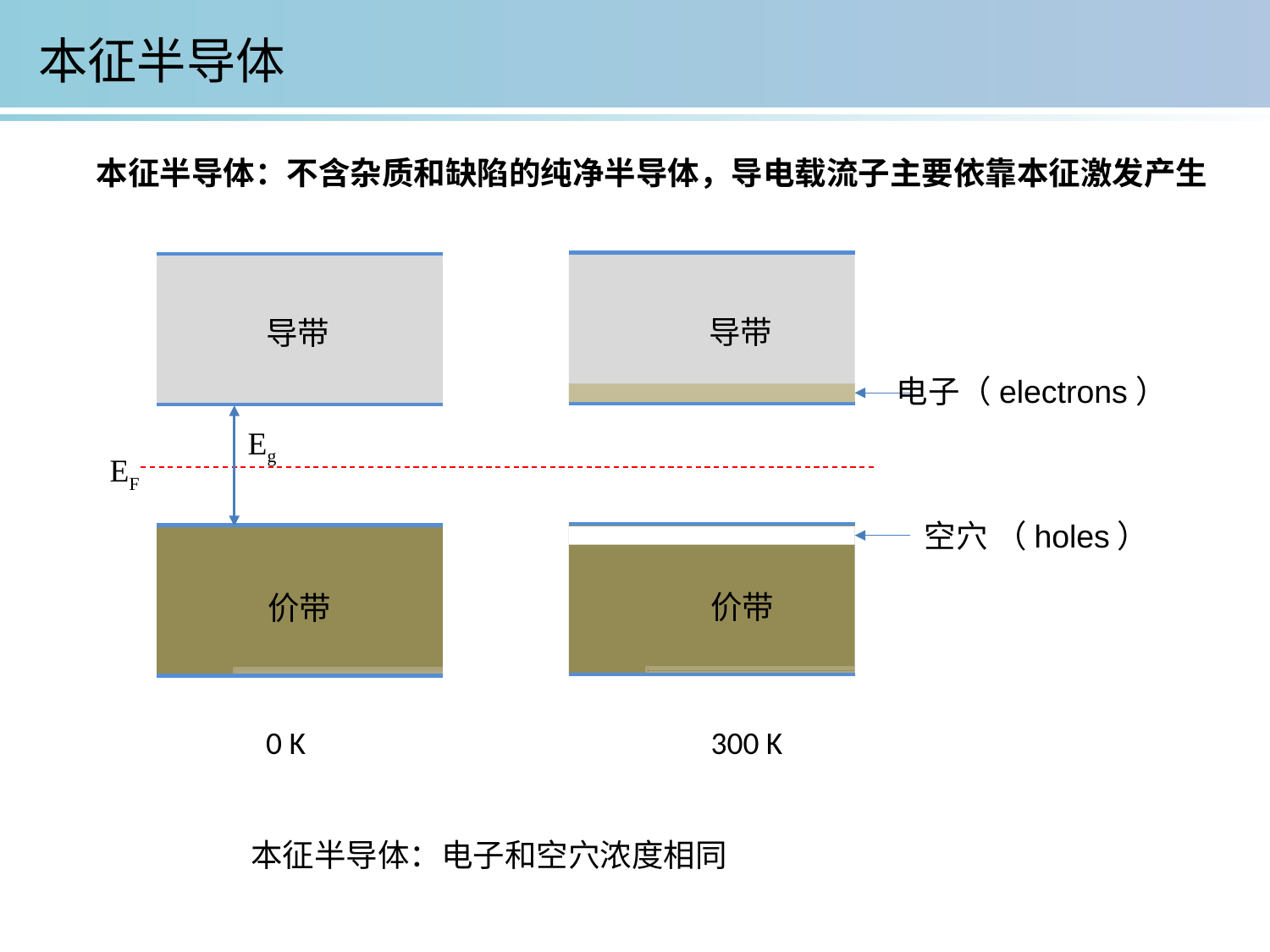

本征半导体
本征半导体：不含杂质和缺陷的纯净半导体，导电载流子主要依靠本征激发产生

导带
导带
电子（electrons）

Eg
EF
空穴 （holes）

价带
价带
0 K
300 K
本征半导体：电子和空穴浓度相同